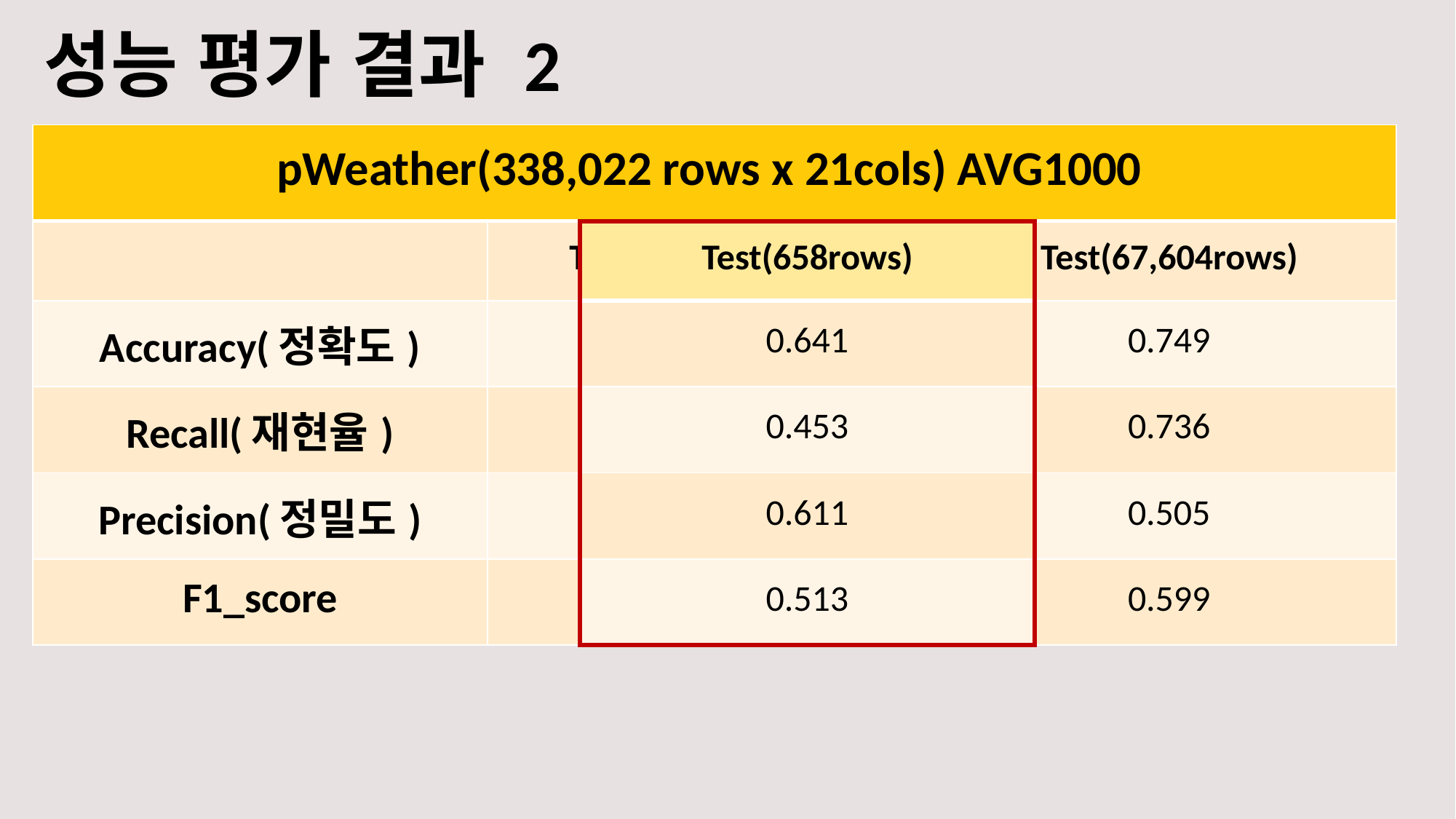

# 성능 평가 결과 2
| pWeather(338,022 rows x 21cols) AVG1000 |  |  |
| --- | --- | --- |
|  | Train(270,418rows) | Test(67,604rows) |
| Accuracy(정확도) | 0.986 | 0.749 |
| Recall(재현율) | 0.997 | 0.736 |
| Precision(정밀도) | 0.965 | 0.505 |
| F1\_score | 0.981 | 0.599 |
| Test(658rows) |
| --- |
| 0.641 |
| 0.453 |
| 0.611 |
| 0.513 |